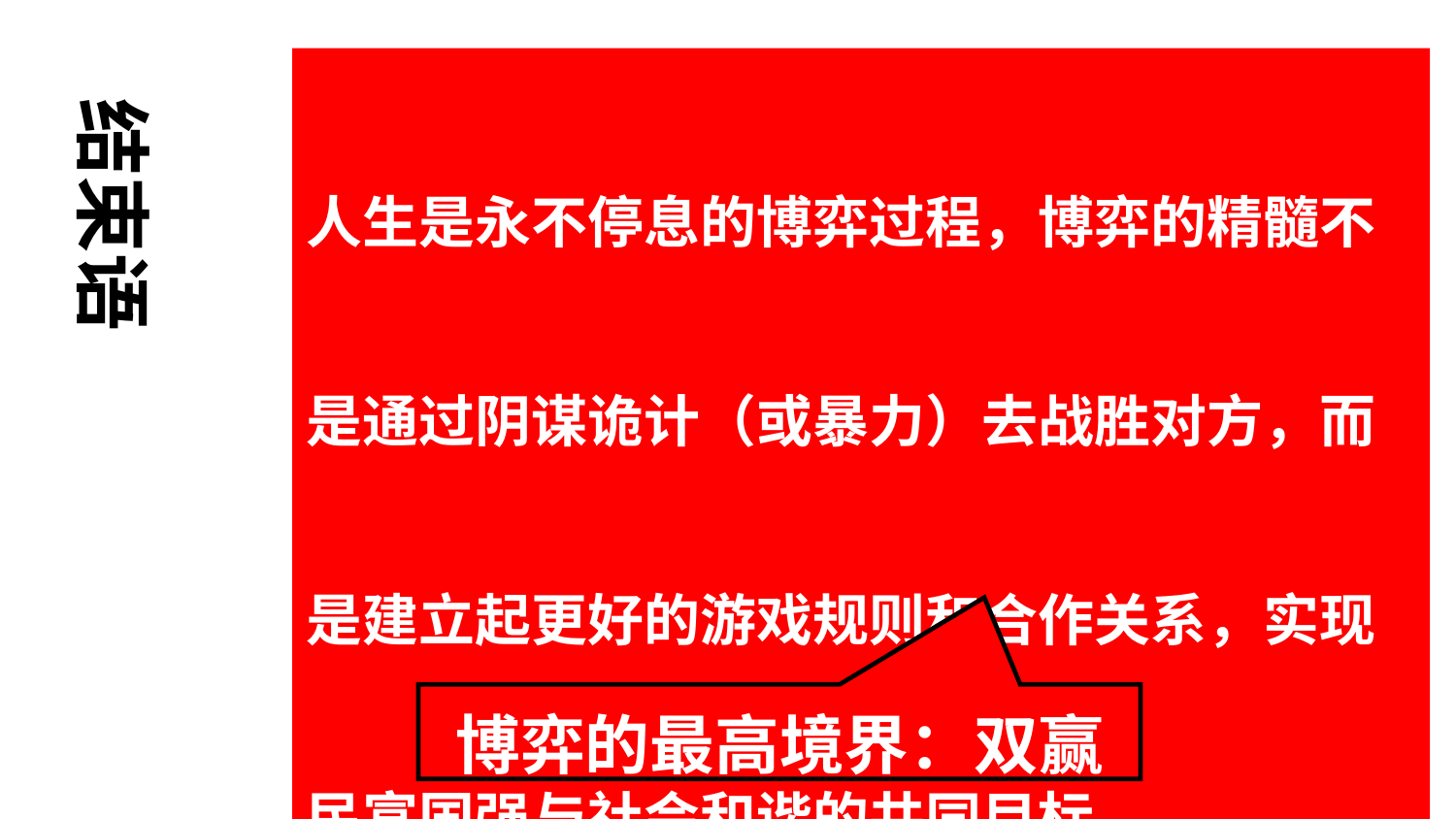

人生是永不停息的博弈过程，博弈的精髓不是通过阴谋诡计（或暴力）去战胜对方，而是建立起更好的游戏规则和合作关系，实现民富国强与社会和谐的共同目标。
结束语
博弈的最高境界：双赢